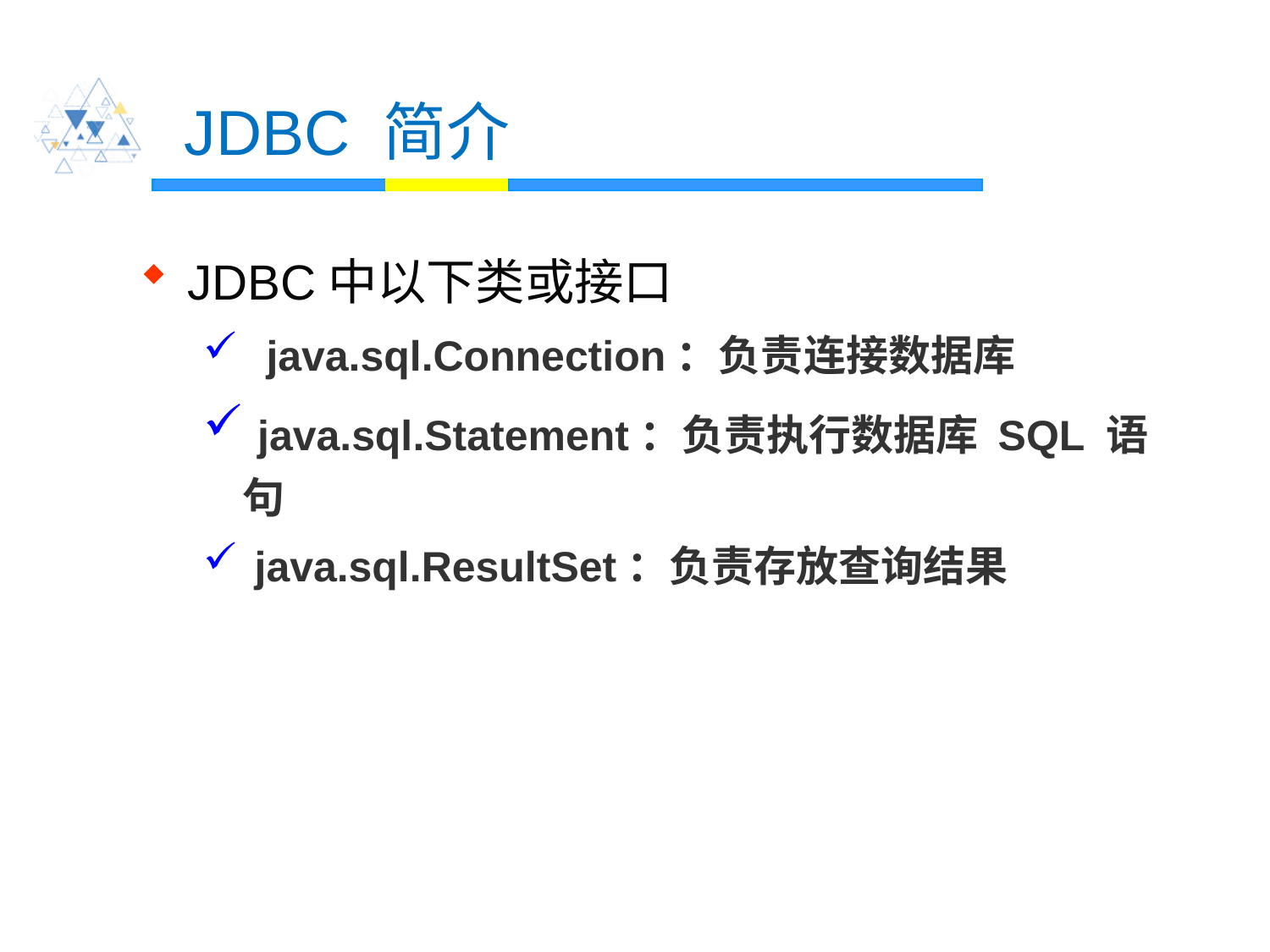

# JDBC 简介
JDBC中以下类或接口
  java.sql.Connection：负责连接数据库
 java.sql.Statement：负责执行数据库 SQL 语句
 java.sql.ResultSet：负责存放查询结果